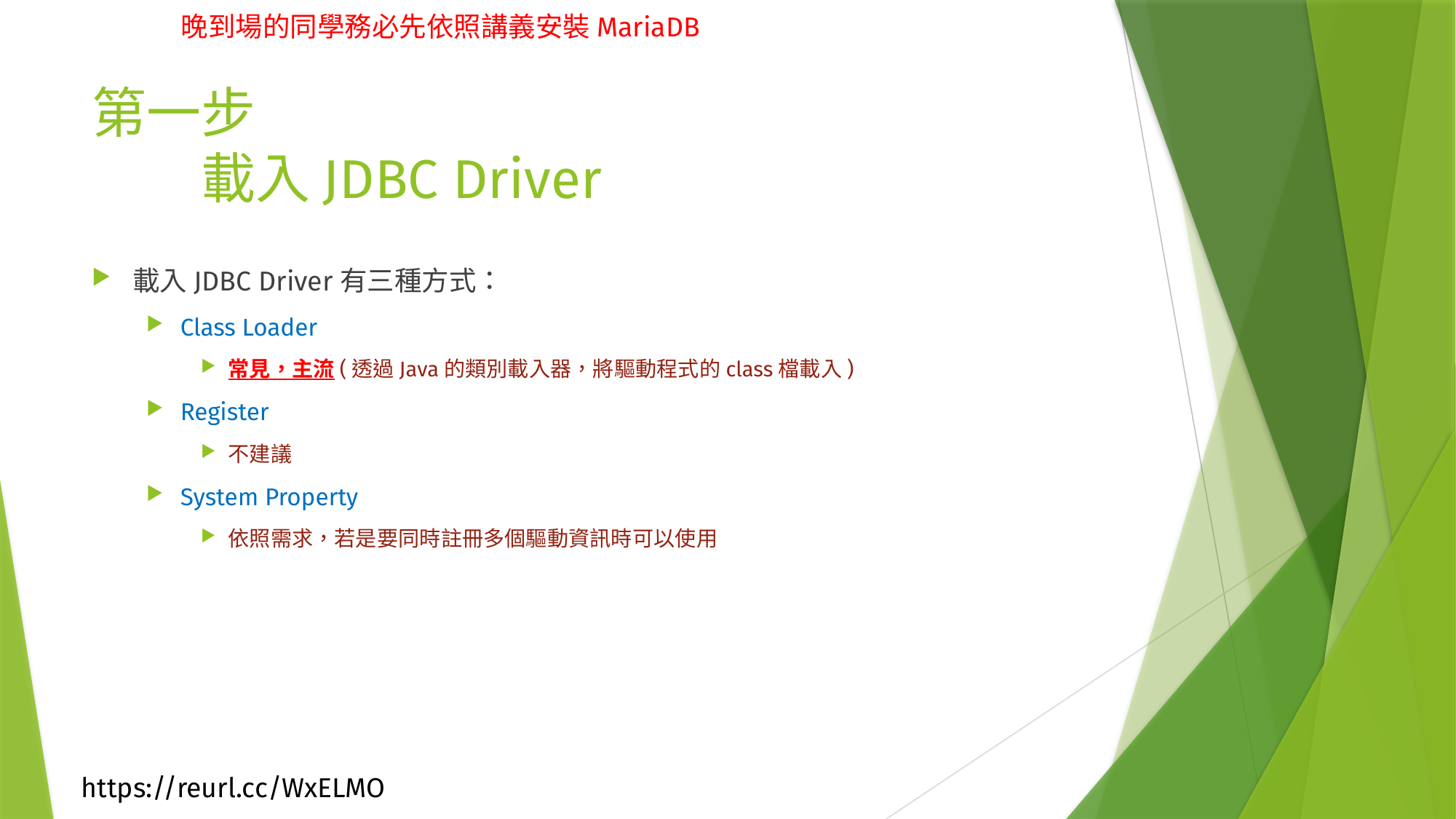

# 第一步 載入JDBC Driver
載入JDBC Driver有三種方式：
Class Loader
常見，主流(透過Java的類別載入器，將驅動程式的class檔載入)
Register
不建議
System Property
依照需求，若是要同時註冊多個驅動資訊時可以使用